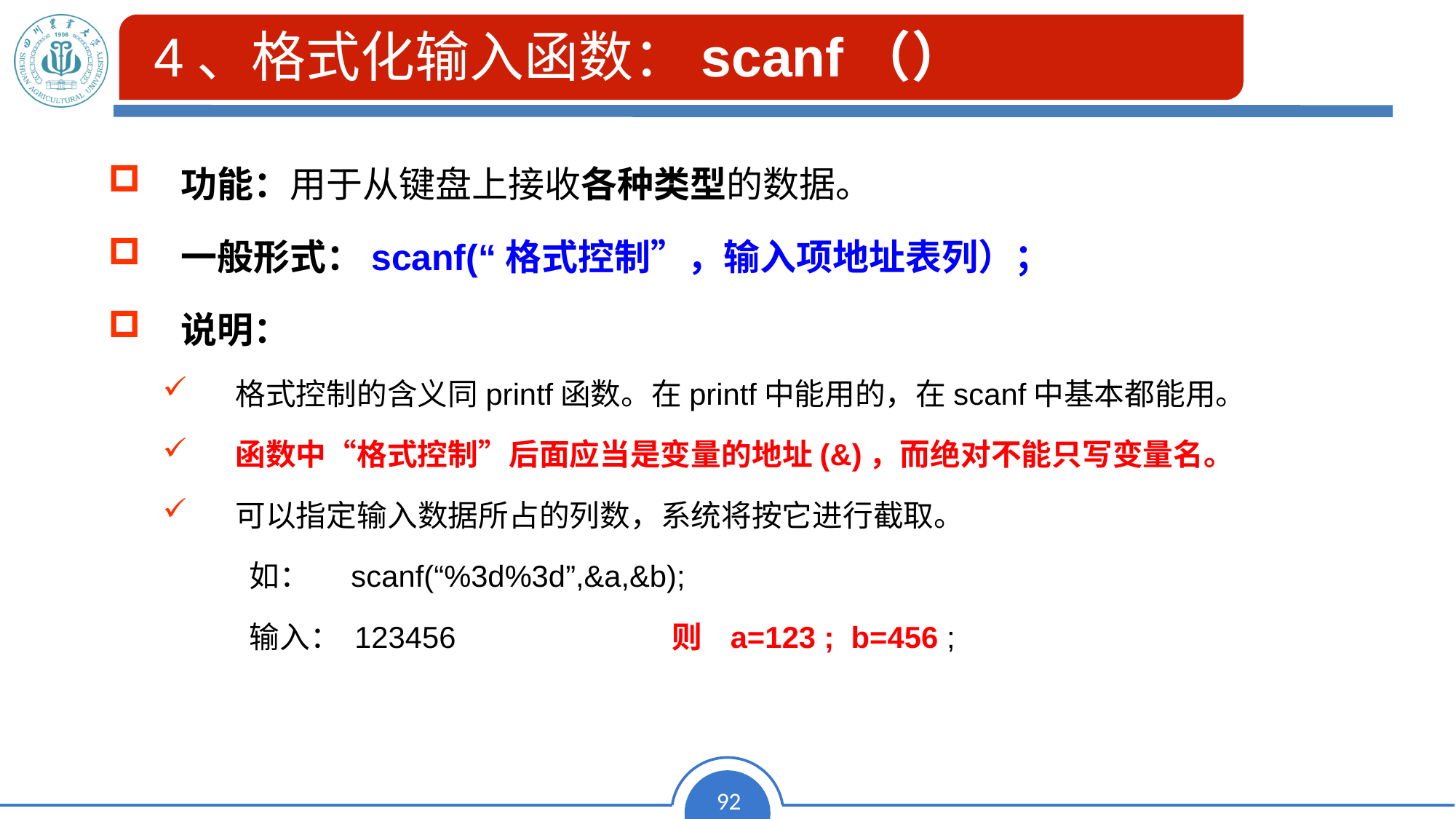

4、格式化输入函数：scanf（）
功能：用于从键盘上接收各种类型的数据。
一般形式：scanf(“格式控制”，输入项地址表列）；
说明：
格式控制的含义同printf函数。在printf中能用的，在scanf中基本都能用。
函数中“格式控制”后面应当是变量的地址(&)，而绝对不能只写变量名。
可以指定输入数据所占的列数，系统将按它进行截取。
	 如：     scanf(“%3d%3d”,&a,&b);
	 输入： 123456      	 	则   a=123 ;  b=456 ;